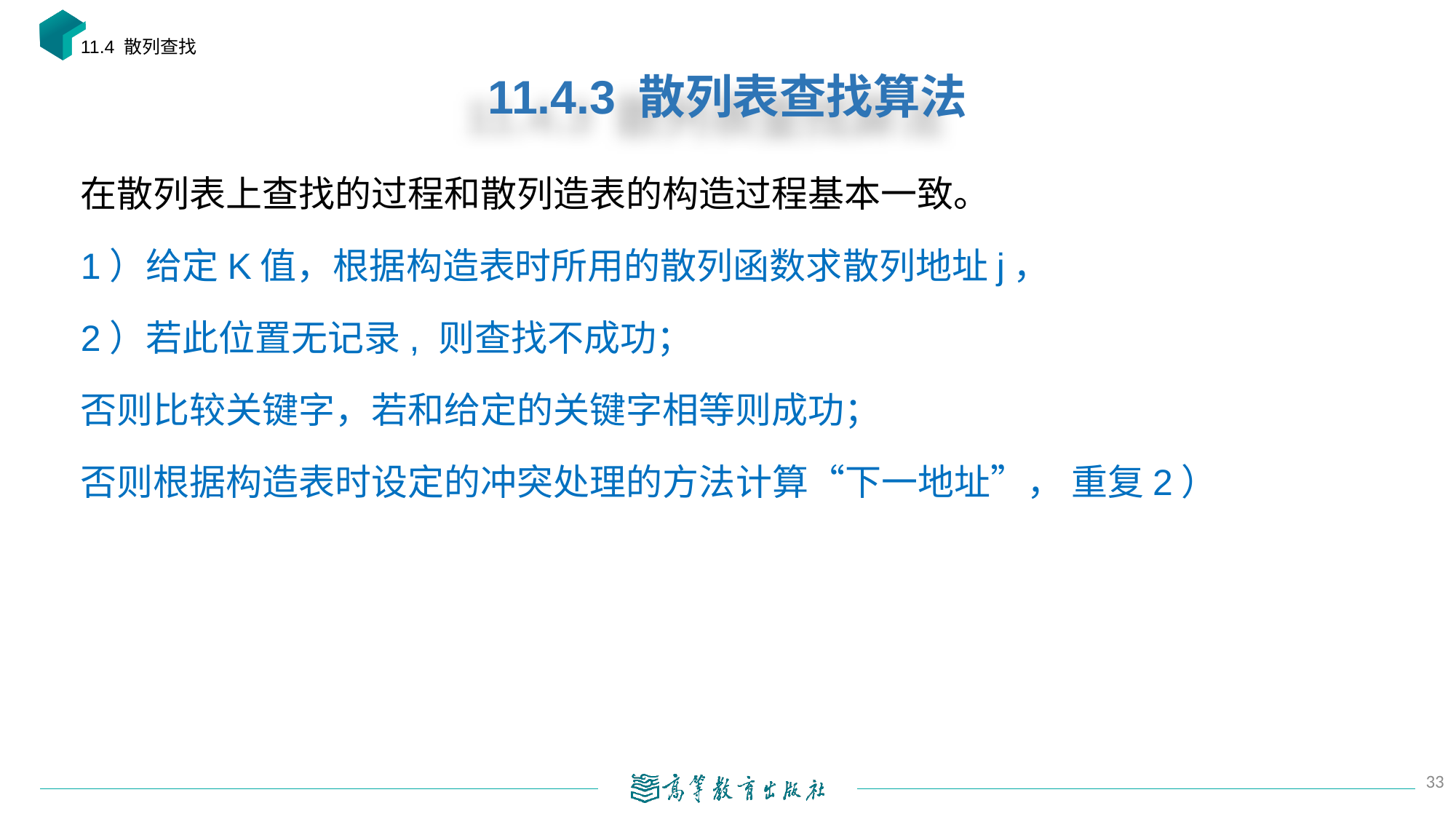

11.4 散列查找
# 11.4.3 散列表查找算法
在散列表上查找的过程和散列造表的构造过程基本一致。
1）给定K值，根据构造表时所用的散列函数求散列地址j，
2）若此位置无记录, 则查找不成功；
否则比较关键字，若和给定的关键字相等则成功；
否则根据构造表时设定的冲突处理的方法计算“下一地址”， 重复2）
33